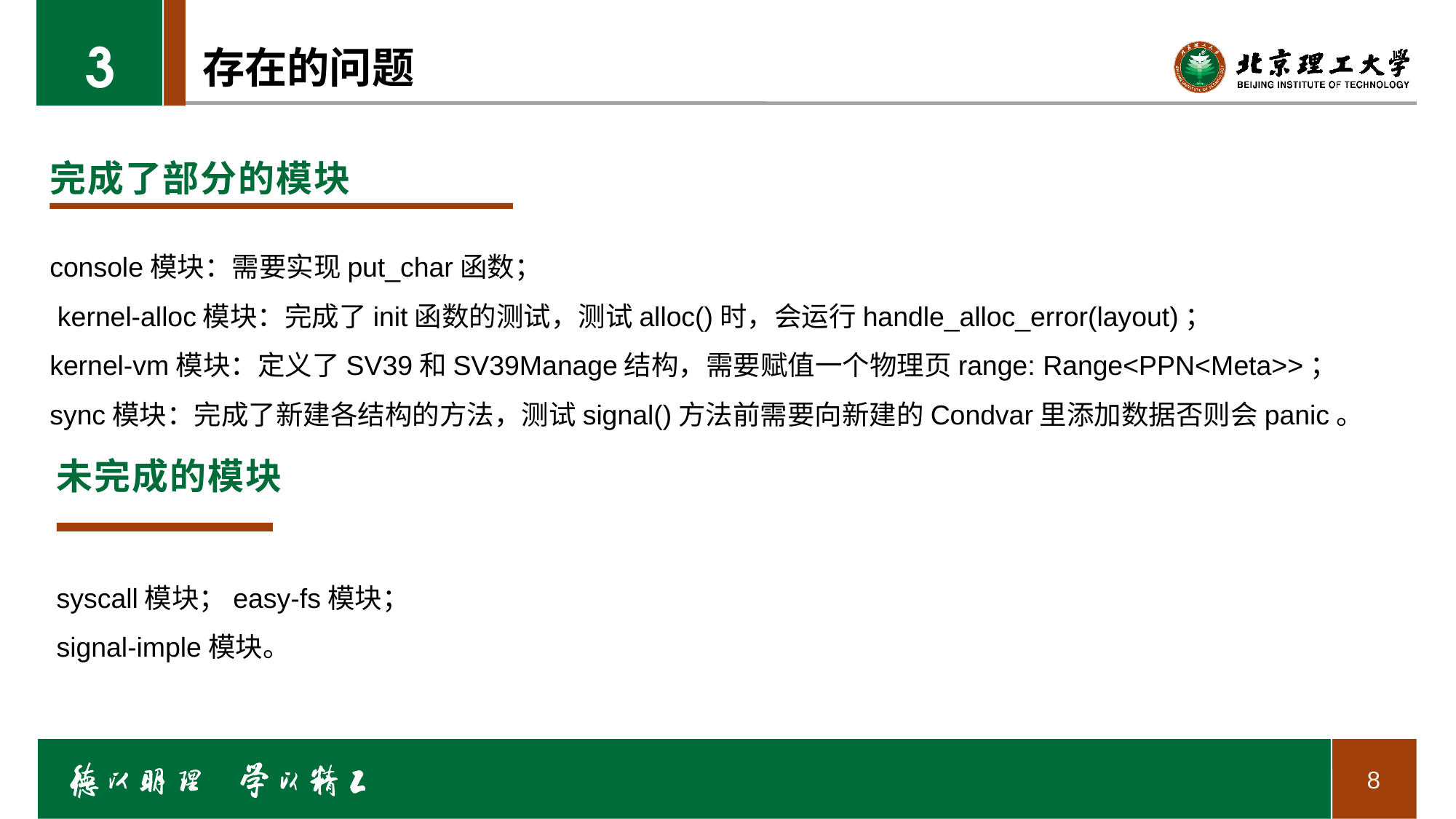

3
# 存在的问题
完成了部分的模块

console模块：需要实现put_char函数；
 kernel-alloc模块：完成了init函数的测试，测试alloc()时，会运行handle_alloc_error(layout)；
kernel-vm模块：定义了SV39和SV39Manage结构，需要赋值一个物理页range: Range<PPN<Meta>>；
sync模块：完成了新建各结构的方法，测试signal()方法前需要向新建的Condvar里添加数据否则会panic。

未完成的模块

syscall模块；easy-fs模块；
signal-imple模块。